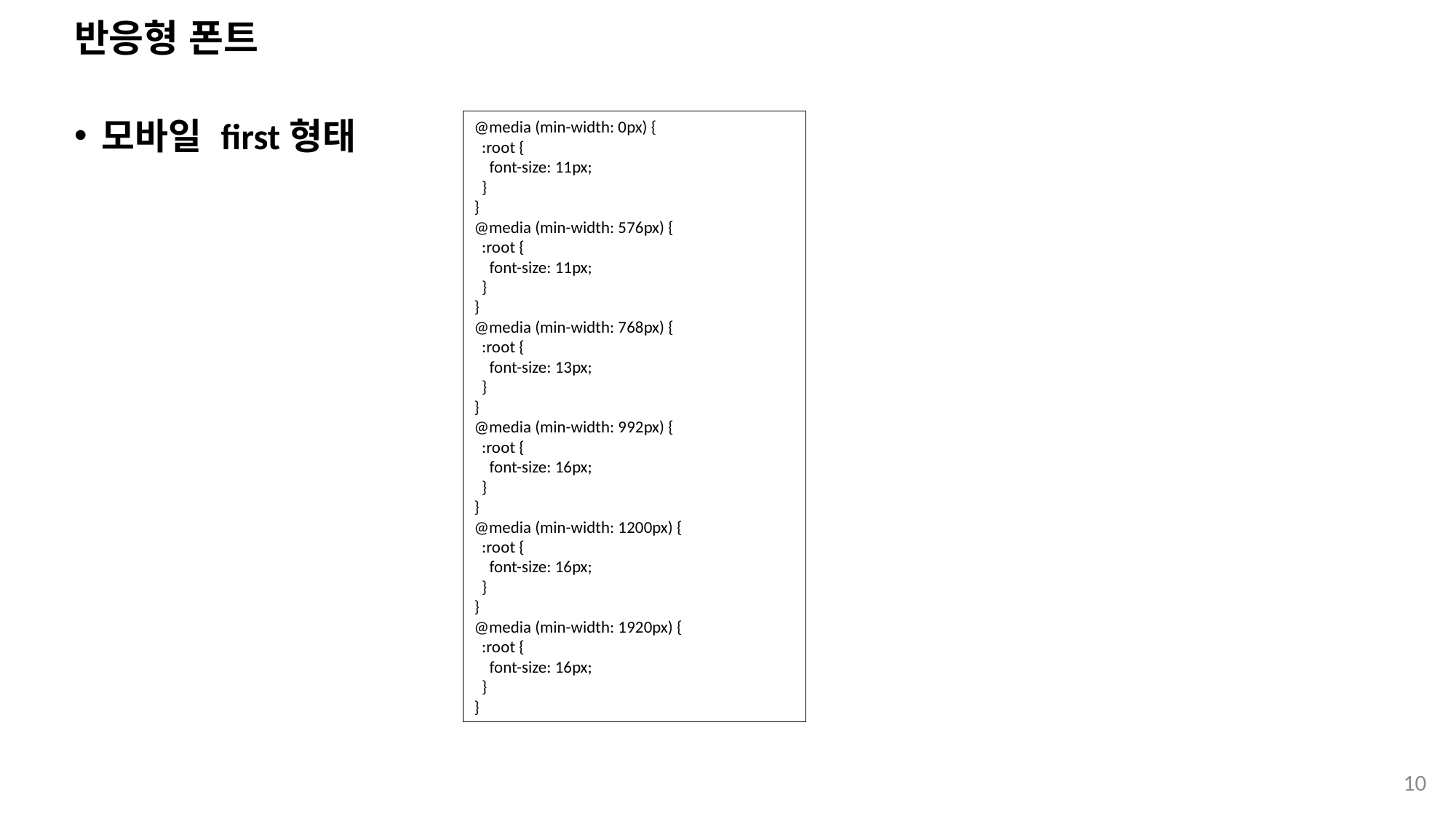

# 반응형 폰트
모바일 first형태
@media (min-width: 0px) {
  :root {
    font-size: 11px;
  }
}
@media (min-width: 576px) {
  :root {
    font-size: 11px;
  }
}
@media (min-width: 768px) {
  :root {
    font-size: 13px;
  }
}
@media (min-width: 992px) {
  :root {
    font-size: 16px;
  }
}
@media (min-width: 1200px) {
  :root {
    font-size: 16px;
  }
}
@media (min-width: 1920px) {
  :root {
    font-size: 16px;
  }
}
10